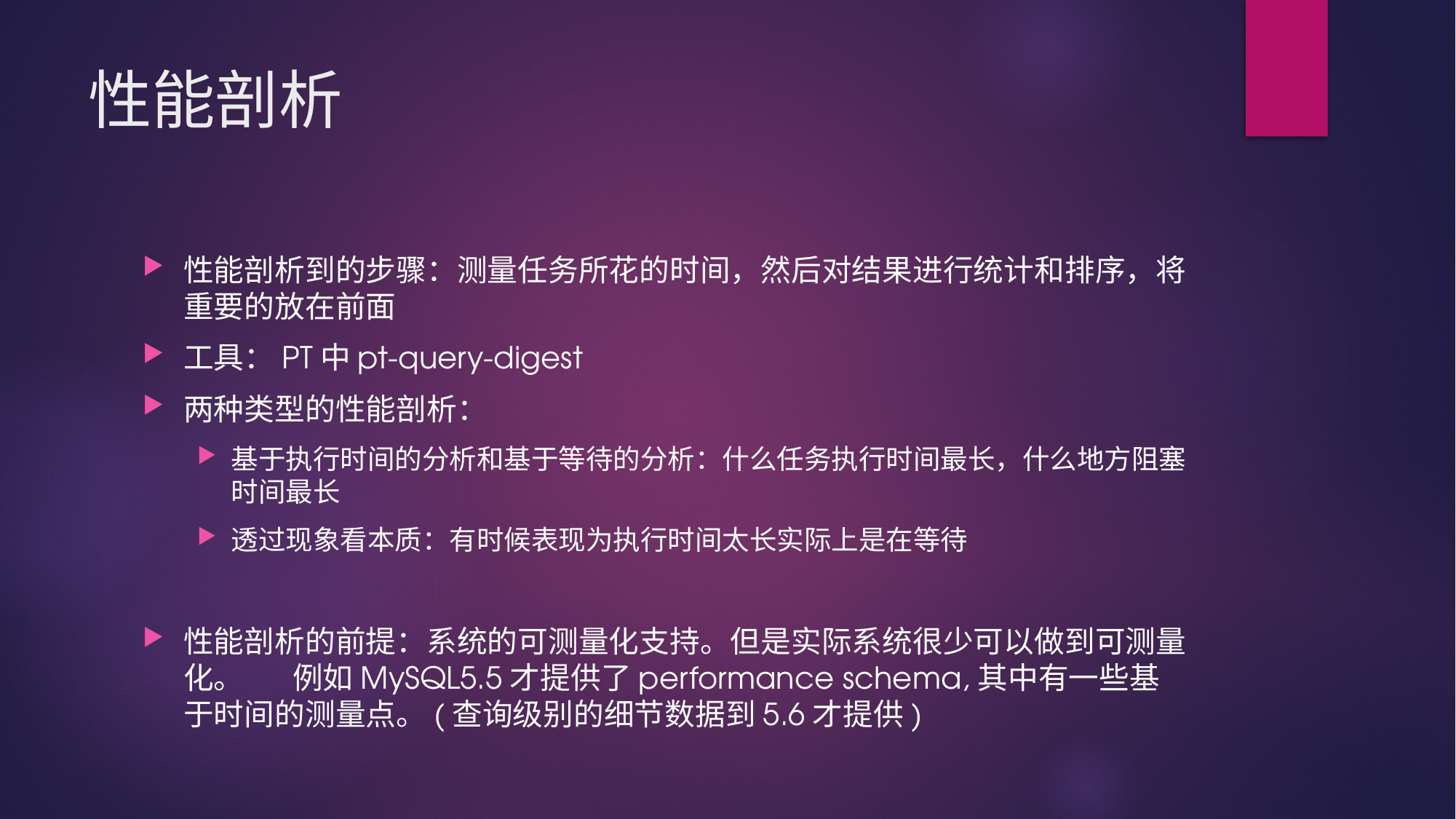

# 性能剖析
性能剖析到的步骤：测量任务所花的时间，然后对结果进行统计和排序，将重要的放在前面
工具：PT中pt-query-digest
两种类型的性能剖析：
基于执行时间的分析和基于等待的分析：什么任务执行时间最长，什么地方阻塞时间最长
透过现象看本质：有时候表现为执行时间太长实际上是在等待

性能剖析的前提：系统的可测量化支持。但是实际系统很少可以做到可测量化。	例如MySQL5.5才提供了performance schema,其中有一些基于时间的测量点。(查询级别的细节数据到5.6才提供)